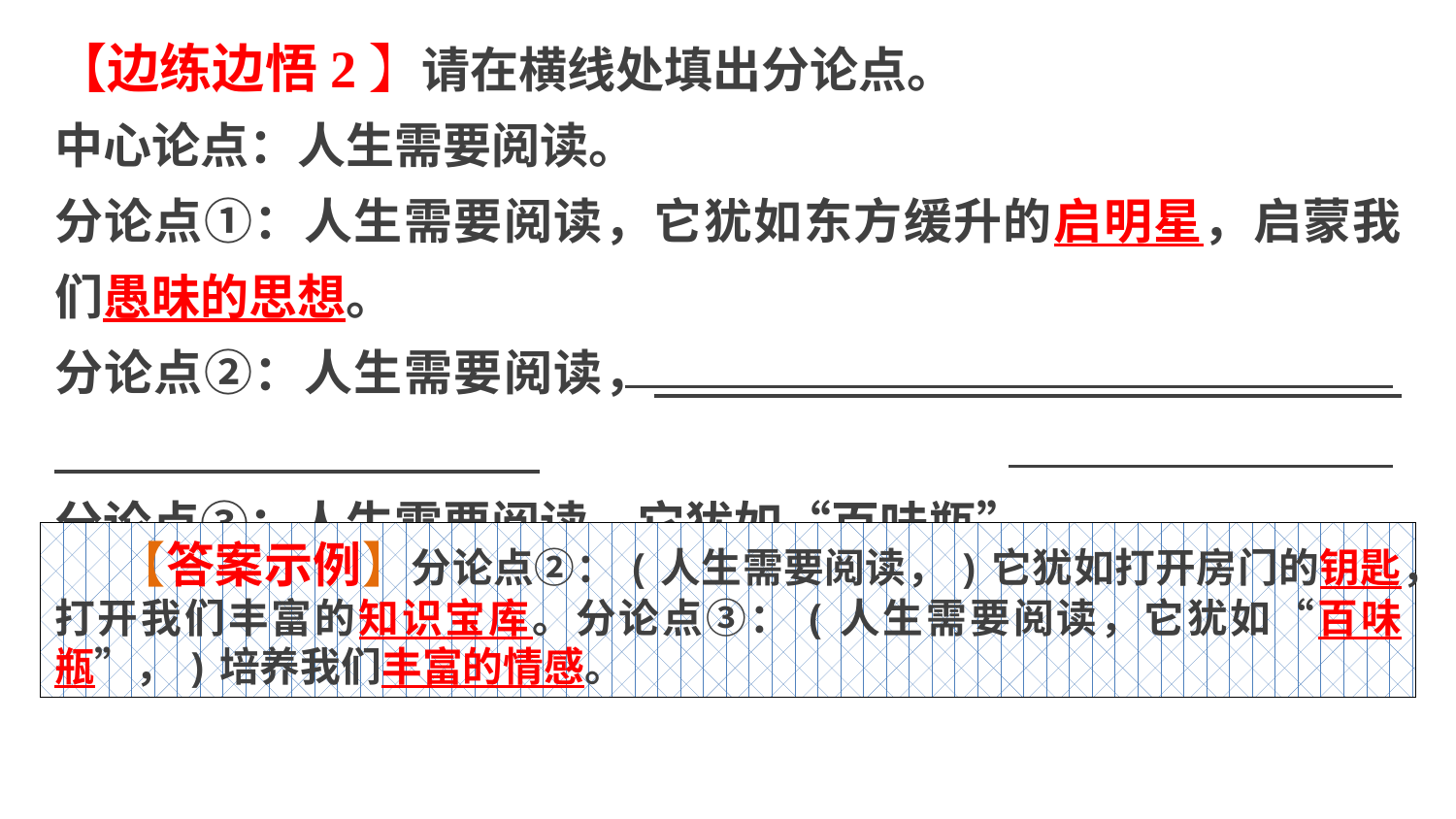

【边练边悟2】请在横线处填出分论点。
中心论点：人生需要阅读。
分论点①：人生需要阅读，它犹如东方缓升的启明星，启蒙我们愚昧的思想。
分论点②：人生需要阅读，
分论点③：人生需要阅读，它犹如“百味瓶”，
    【答案示例】分论点②：(人生需要阅读，)它犹如打开房门的钥匙，打开我们丰富的知识宝库。分论点③：(人生需要阅读，它犹如“百味瓶”，)培养我们丰富的情感。